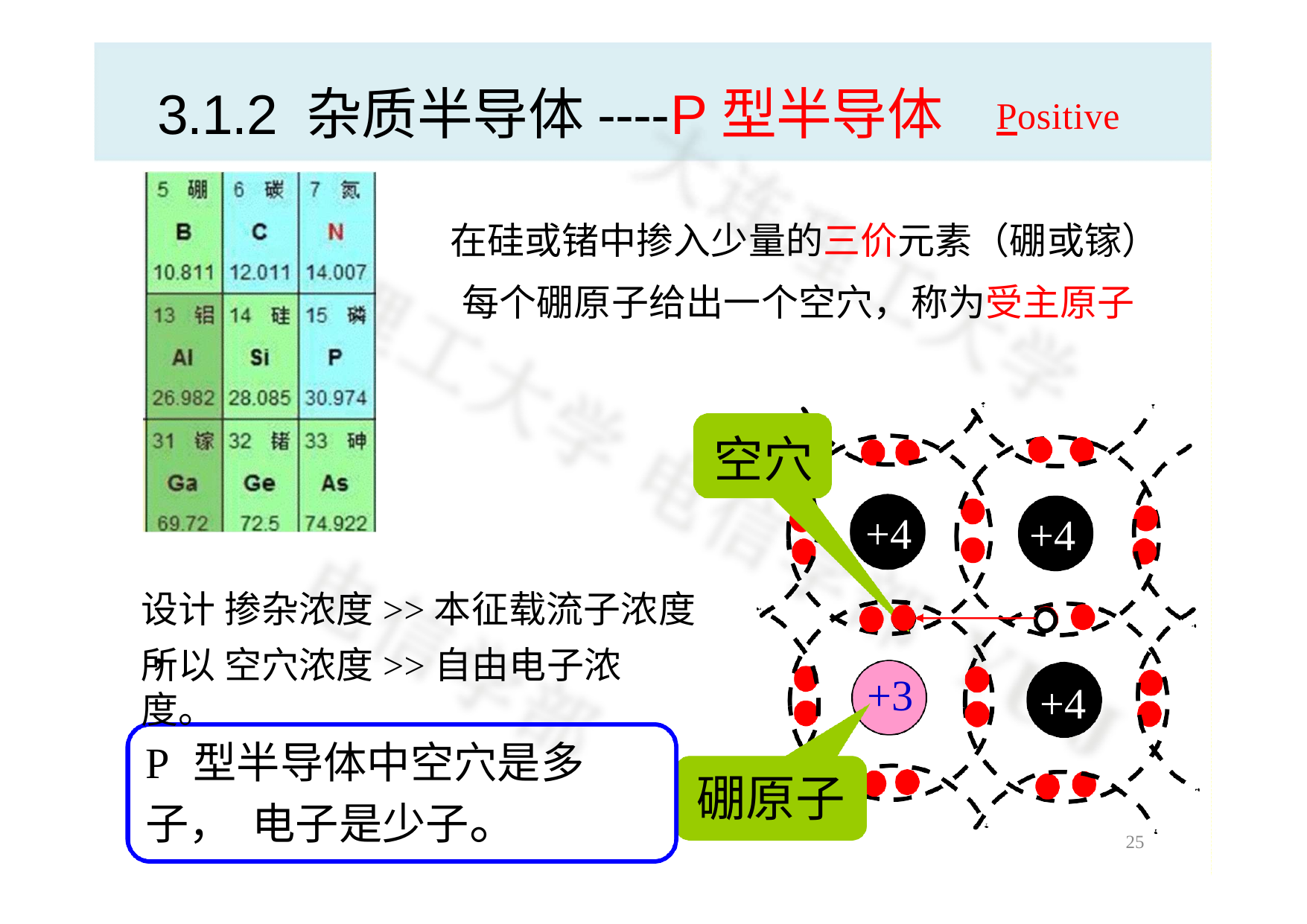

# 3.1.2 杂质半导体----P型半导体
Positive

在硅或锗中掺入少量的三价元素（硼或镓）  每个硼原子给出一个空穴，称为受主原子

空穴

+4
+4
设计 掺杂浓度>>本征载流子浓度 ，
所以 空穴浓度>>自由电子浓度。
+3
+4
P 型半导体中空穴是多子，  电子是少子。
硼原子
25